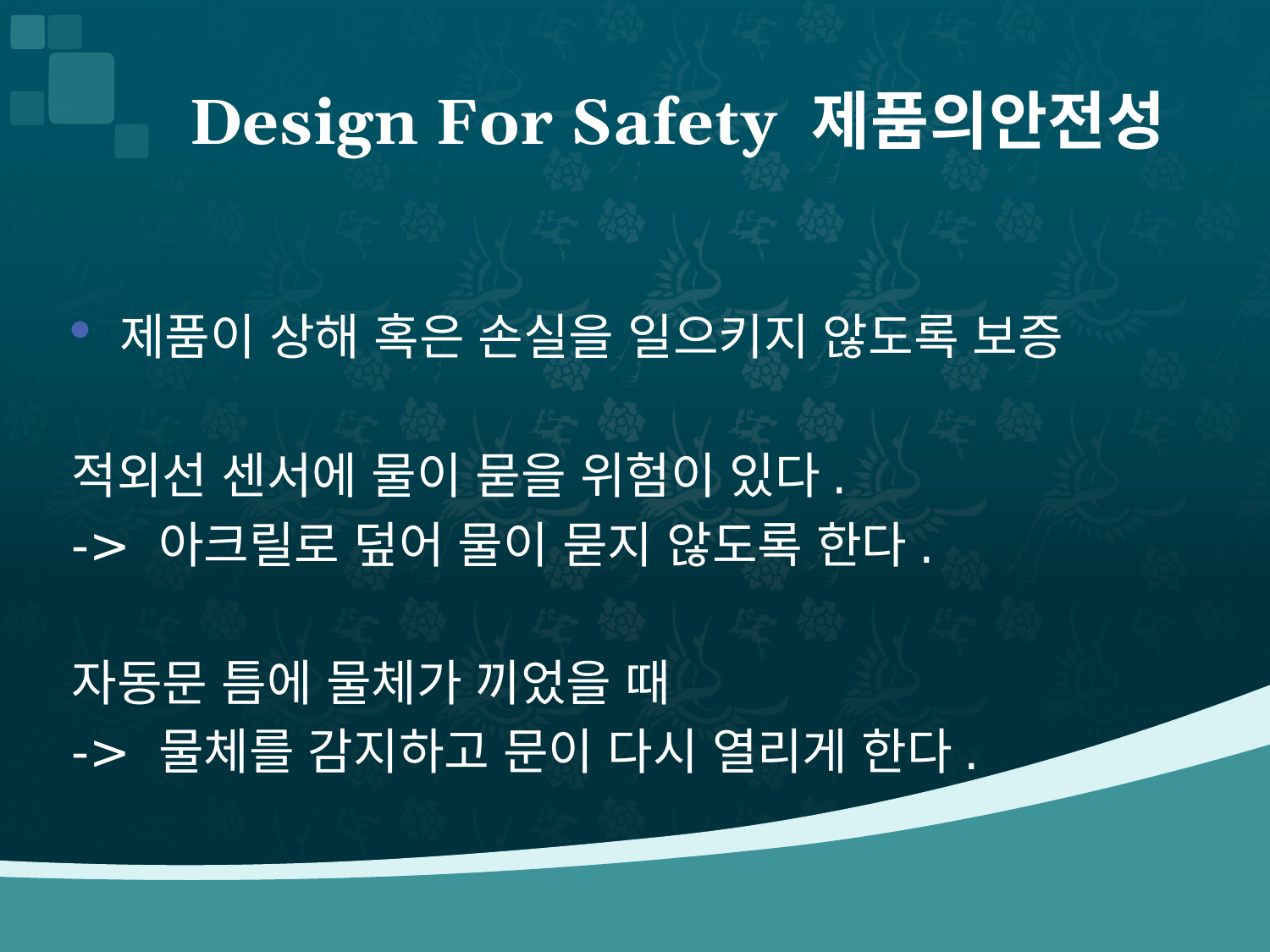

# Design For Safety 제품의안전성

제품이 상해 혹은 손실을 일으키지 않도록 보증

적외선 센서에 물이 묻을 위험이 있다.
-> 아크릴로 덮어 물이 묻지 않도록 한다.

자동문 틈에 물체가 끼었을 때
-> 물체를 감지하고 문이 다시 열리게 한다.